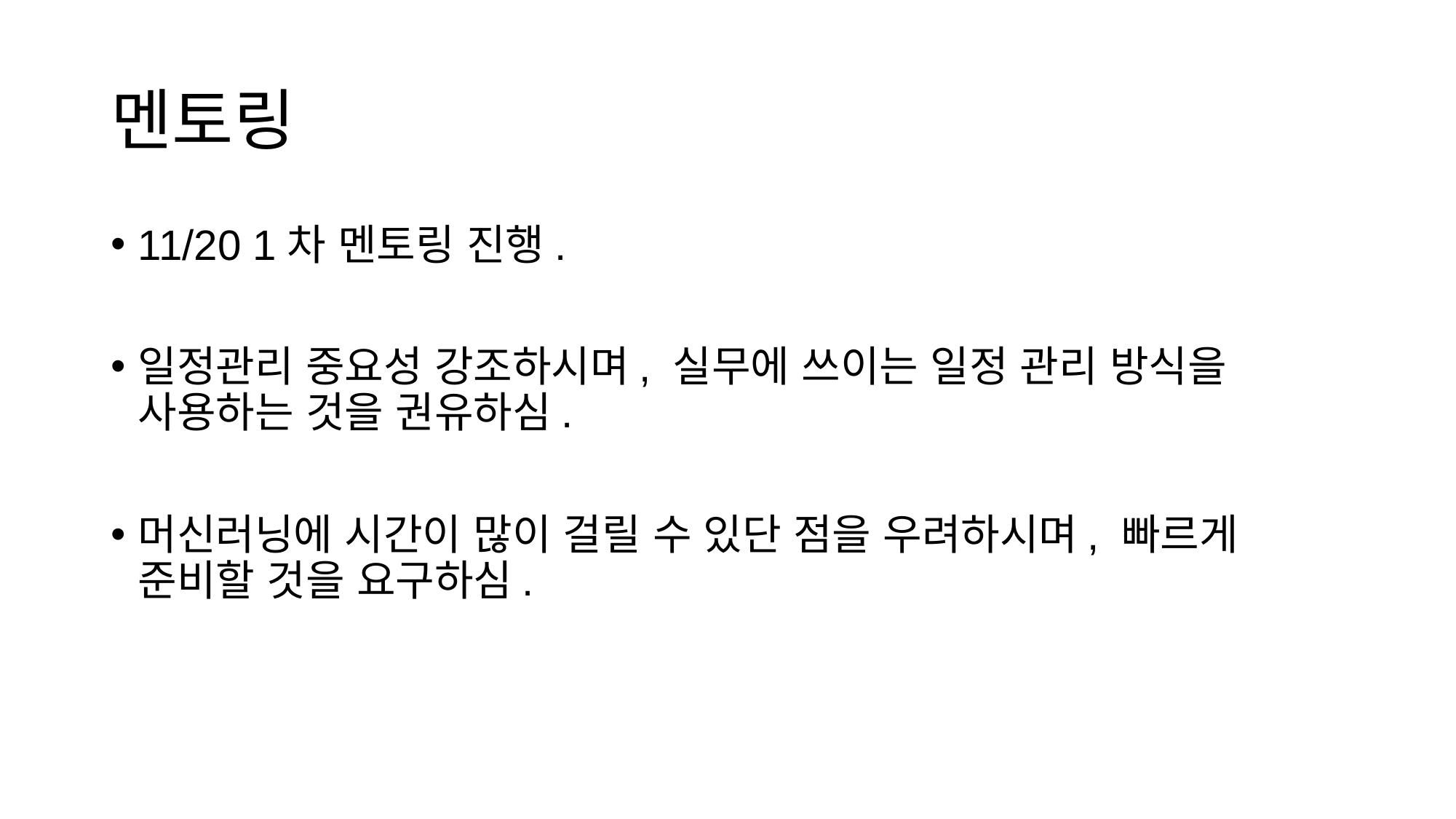

# 멘토링
11/20 1차 멘토링 진행.

일정관리 중요성 강조하시며, 실무에 쓰이는 일정 관리 방식을 사용하는 것을 권유하심.

머신러닝에 시간이 많이 걸릴 수 있단 점을 우려하시며, 빠르게 준비할 것을 요구하심.